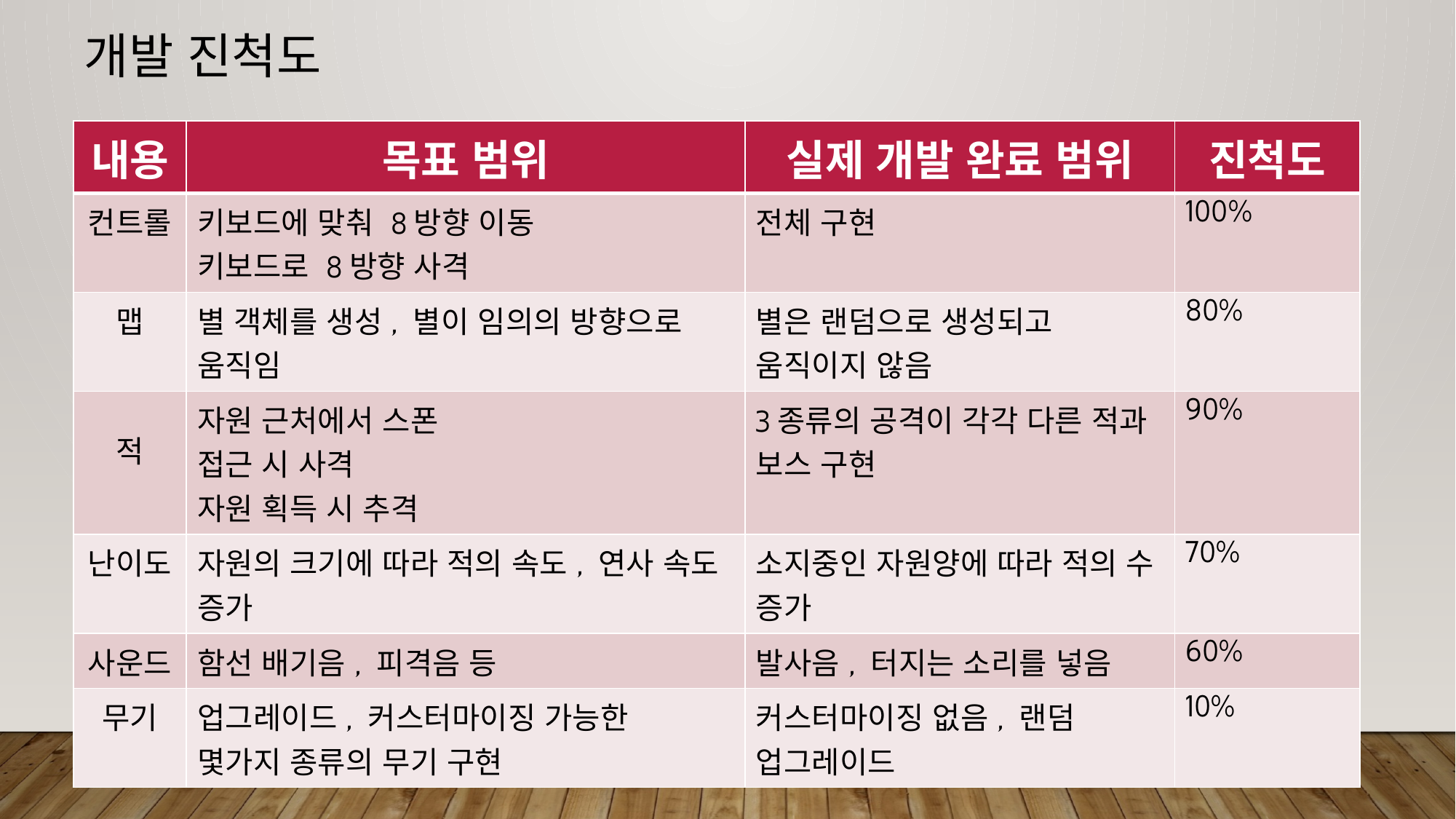

# 개발 진척도
| 내용 | 목표 범위 | 실제 개발 완료 범위 | 진척도 |
| --- | --- | --- | --- |
| 컨트롤 | 키보드에 맞춰 8방향 이동 키보드로 8방향 사격 | 전체 구현 | 100% |
| 맵 | 별 객체를 생성, 별이 임의의 방향으로 움직임 | 별은 랜덤으로 생성되고 움직이지 않음 | 80% |
| 적 | 자원 근처에서 스폰 접근 시 사격 자원 획득 시 추격 | 3종류의 공격이 각각 다른 적과 보스 구현 | 90% |
| 난이도 | 자원의 크기에 따라 적의 속도, 연사 속도 증가 | 소지중인 자원양에 따라 적의 수 증가 | 70% |
| 사운드 | 함선 배기음, 피격음 등 | 발사음, 터지는 소리를 넣음 | 60% |
| 무기 | 업그레이드, 커스터마이징 가능한 몇가지 종류의 무기 구현 | 커스터마이징 없음, 랜덤 업그레이드 | 10% |